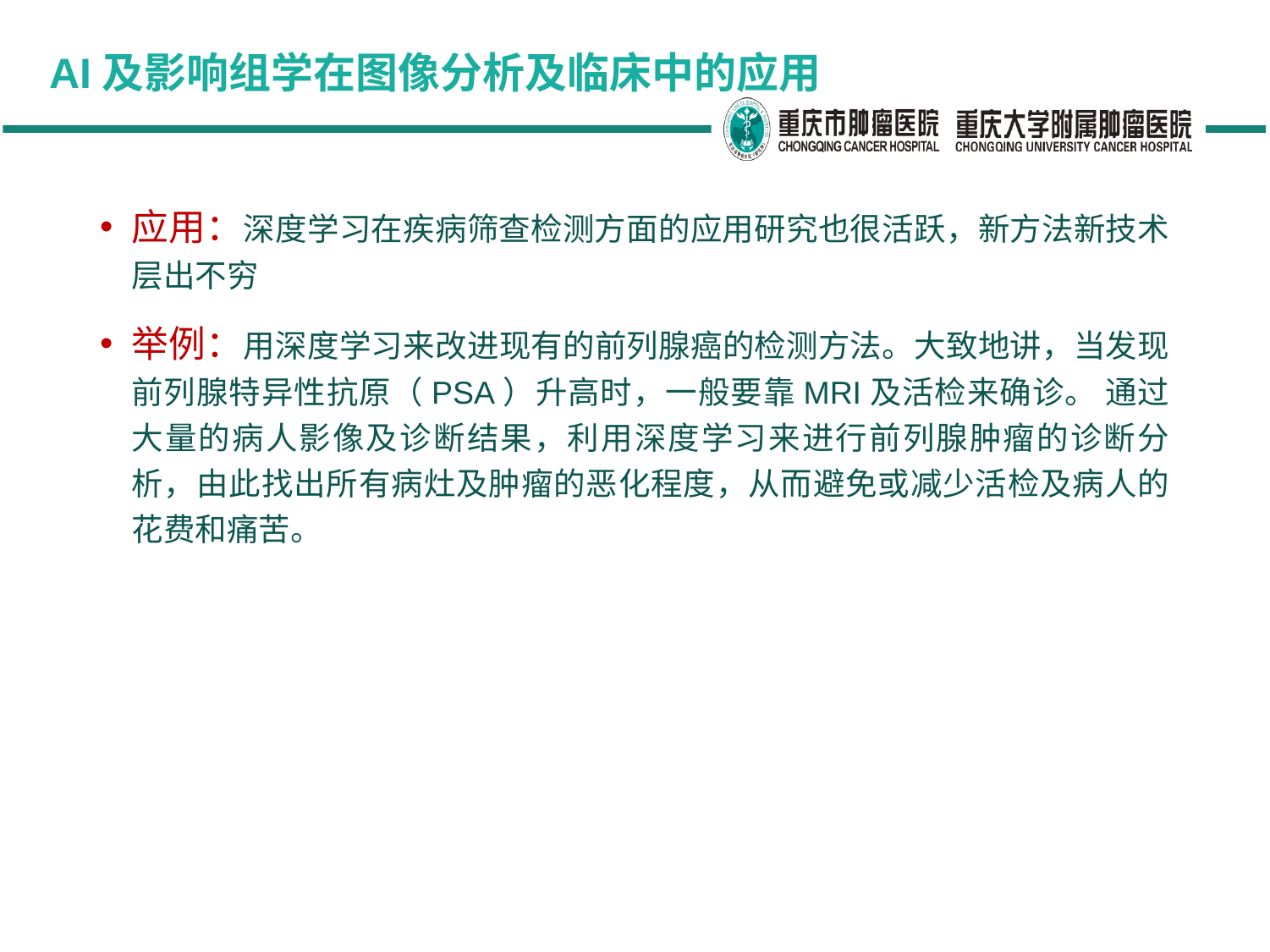

AI及影响组学在图像分析及临床中的应用
应用：深度学习在疾病筛查检测方面的应用研究也很活跃，新方法新技术层出不穷
举例：用深度学习来改进现有的前列腺癌的检测方法。大致地讲，当发现前列腺特异性抗原（PSA）升高时，一般要靠MRI及活检来确诊。 通过大量的病人影像及诊断结果，利用深度学习来进行前列腺肿瘤的诊断分析，由此找出所有病灶及肿瘤的恶化程度，从而避免或减少活检及病人的花费和痛苦。